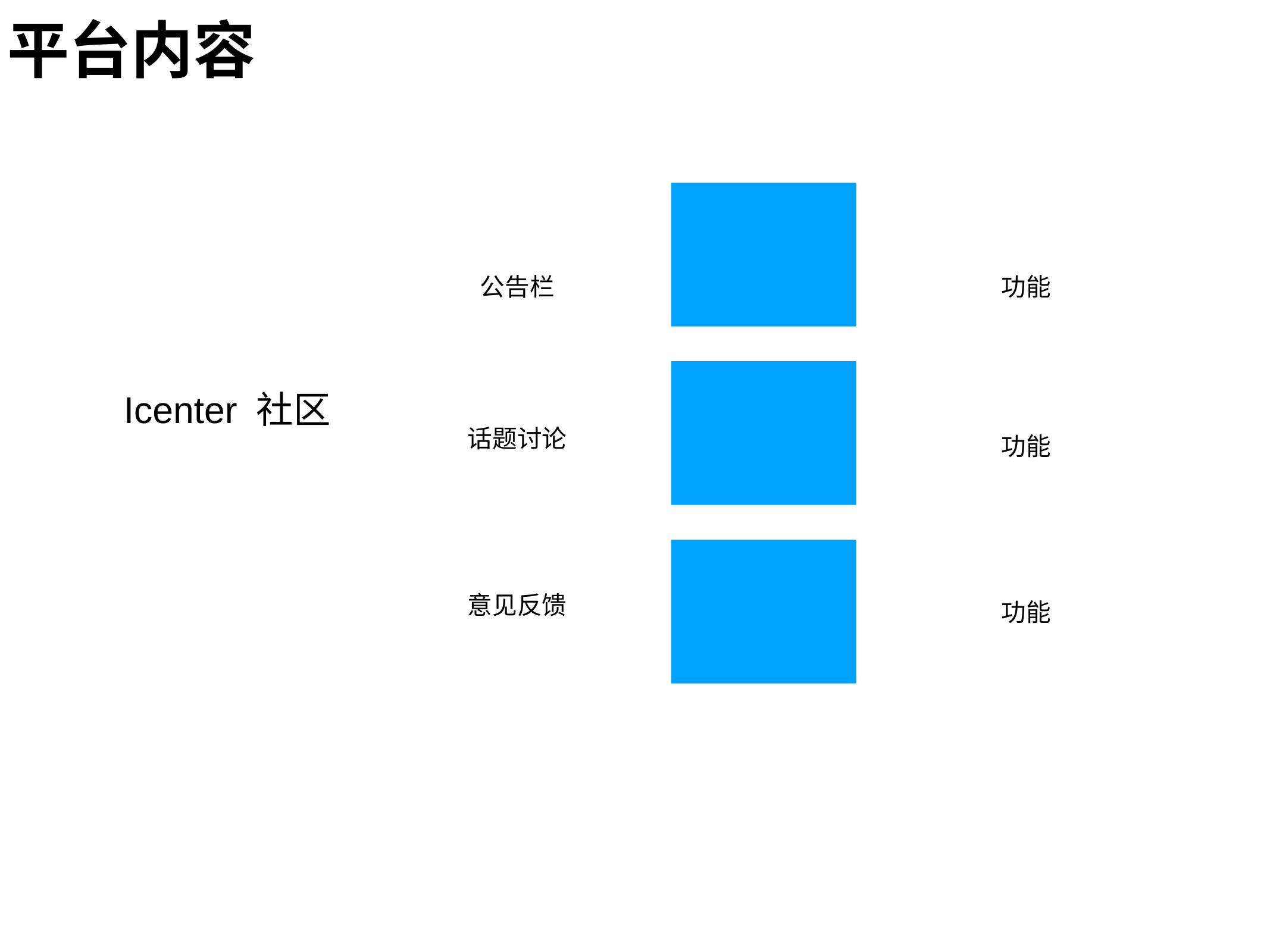

平台内容

公告栏
功能
Icenter 社区

话题讨论
功能

意见反馈
功能